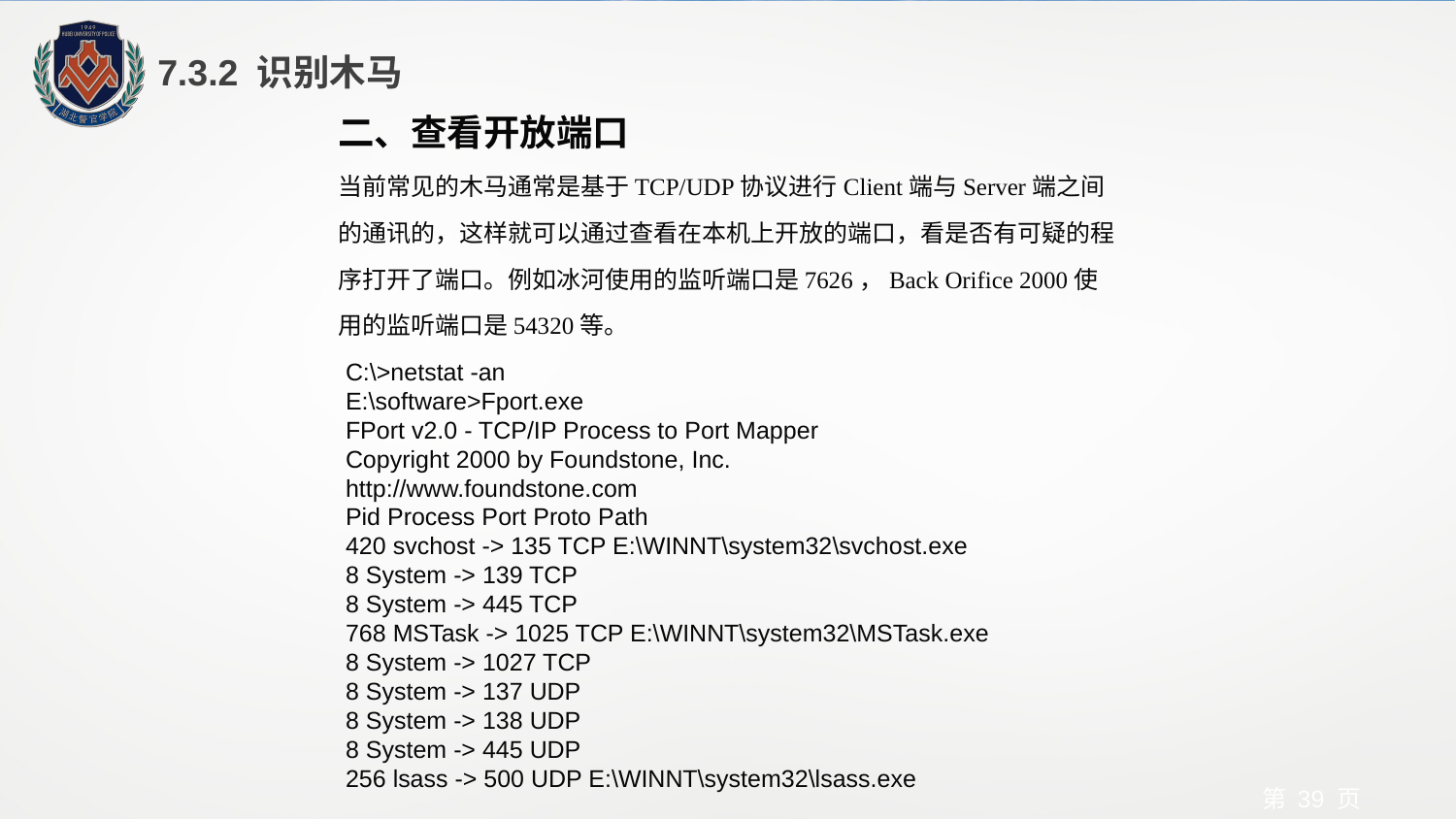

7.3.2 识别木马
二、查看开放端口
当前常见的木马通常是基于TCP/UDP协议进行Client端与Server端之间的通讯的，这样就可以通过查看在本机上开放的端口，看是否有可疑的程序打开了端口。例如冰河使用的监听端口是7626，Back Orifice 2000使用的监听端口是54320等。
C:\>netstat -an
E:\software>Fport.exe
FPort v2.0 - TCP/IP Process to Port Mapper
Copyright 2000 by Foundstone, Inc.
http://www.foundstone.com
Pid Process Port Proto Path
420 svchost -> 135 TCP E:\WINNT\system32\svchost.exe
8 System -> 139 TCP
8 System -> 445 TCP
768 MSTask -> 1025 TCP E:\WINNT\system32\MSTask.exe
8 System -> 1027 TCP
8 System -> 137 UDP
8 System -> 138 UDP
8 System -> 445 UDP
256 lsass -> 500 UDP E:\WINNT\system32\lsass.exe